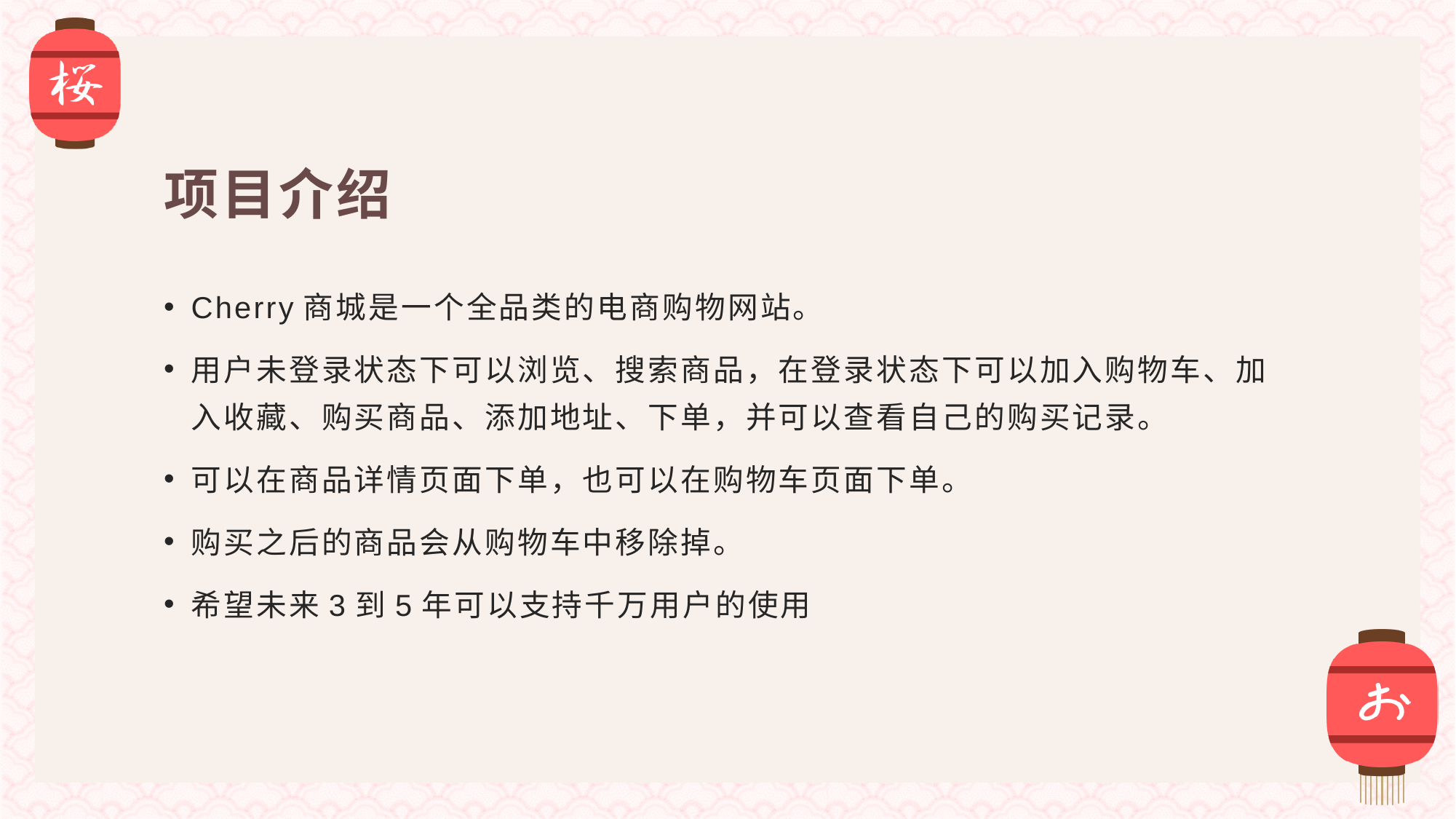

# 项目介绍
Cherry商城是一个全品类的电商购物网站。
用户未登录状态下可以浏览、搜索商品，在登录状态下可以加入购物车、加入收藏、购买商品、添加地址、下单，并可以查看自己的购买记录。
可以在商品详情页面下单，也可以在购物车页面下单。
购买之后的商品会从购物车中移除掉。
希望未来3到5年可以支持千万用户的使用